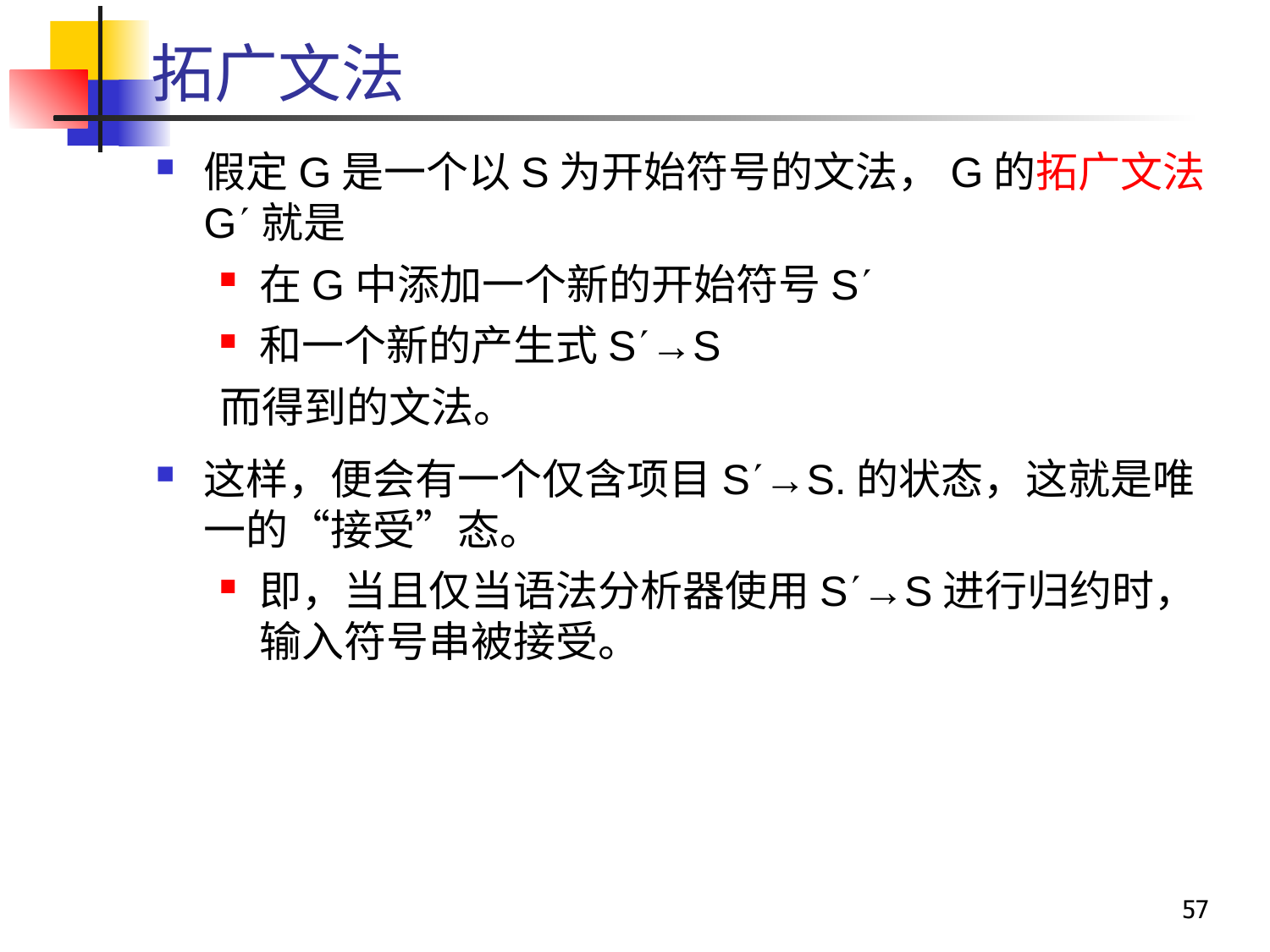

# 拓广文法
假定G是一个以S为开始符号的文法，G的拓广文法G′就是
在G中添加一个新的开始符号S′
和一个新的产生式S′→S
而得到的文法。
这样，便会有一个仅含项目S′→S.的状态，这就是唯一的“接受”态。
即，当且仅当语法分析器使用S′→S进行归约时，输入符号串被接受。

57